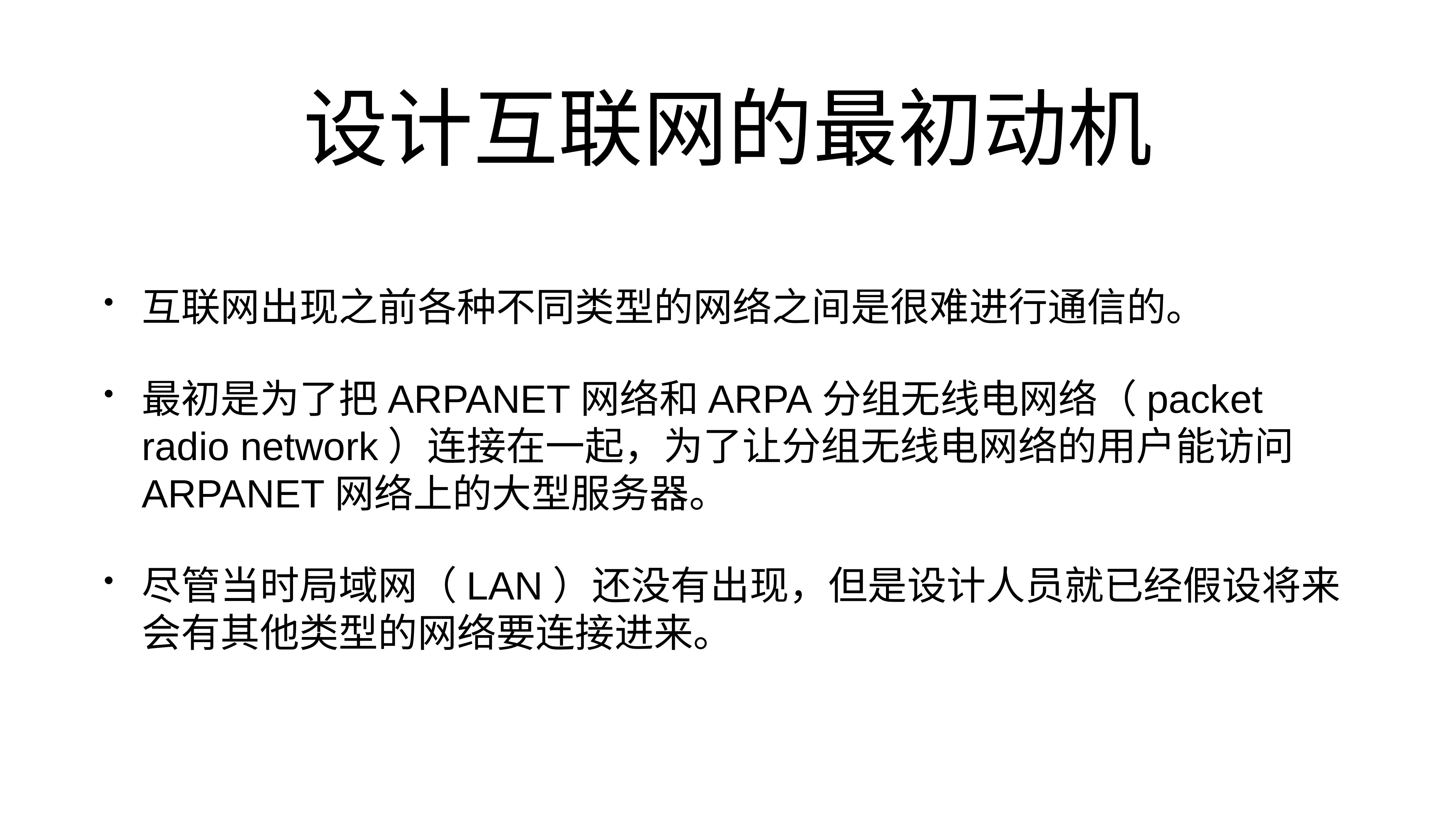

# 设计互联网的最初动机
互联网出现之前各种不同类型的网络之间是很难进行通信的。
最初是为了把ARPANET网络和ARPA分组无线电网络（packet radio network）连接在一起，为了让分组无线电网络的用户能访问ARPANET网络上的大型服务器。
尽管当时局域网（LAN）还没有出现，但是设计人员就已经假设将来会有其他类型的网络要连接进来。